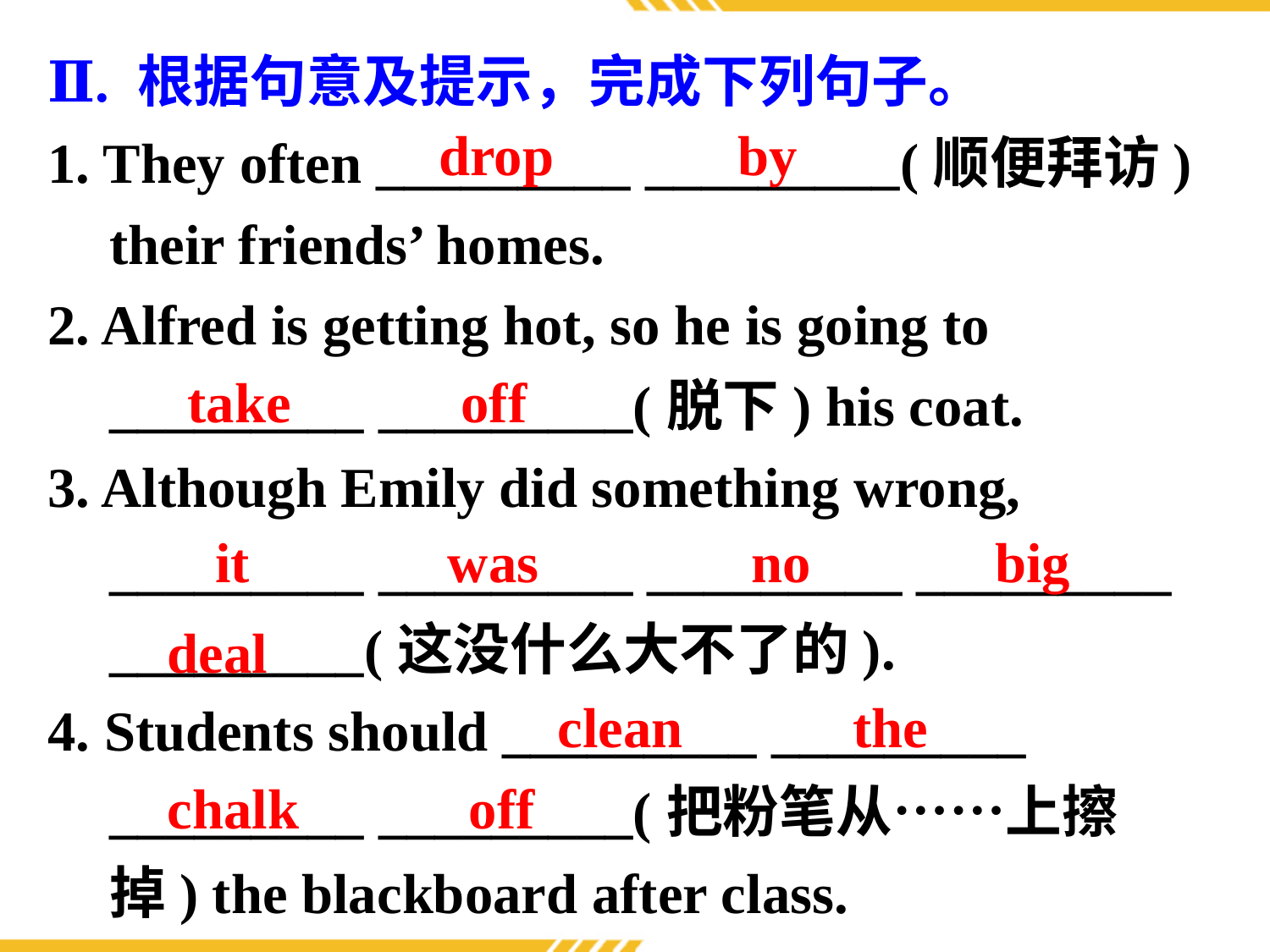

Ⅱ. 根据句意及提示，完成下列句子。
1. They often _________ _________(顺便拜访) their friends’ homes.
2. Alfred is getting hot, so he is going to _________ _________(脱下) his coat.
3. Although Emily did something wrong, _________ _________ _________ _________ _________(这没什么大不了的).
4. Students should _________ _________ _________ _________(把粉笔从……上擦掉) the blackboard after class.
drop             by
take            off
it              was               no             big
deal
clean            the
chalk            off